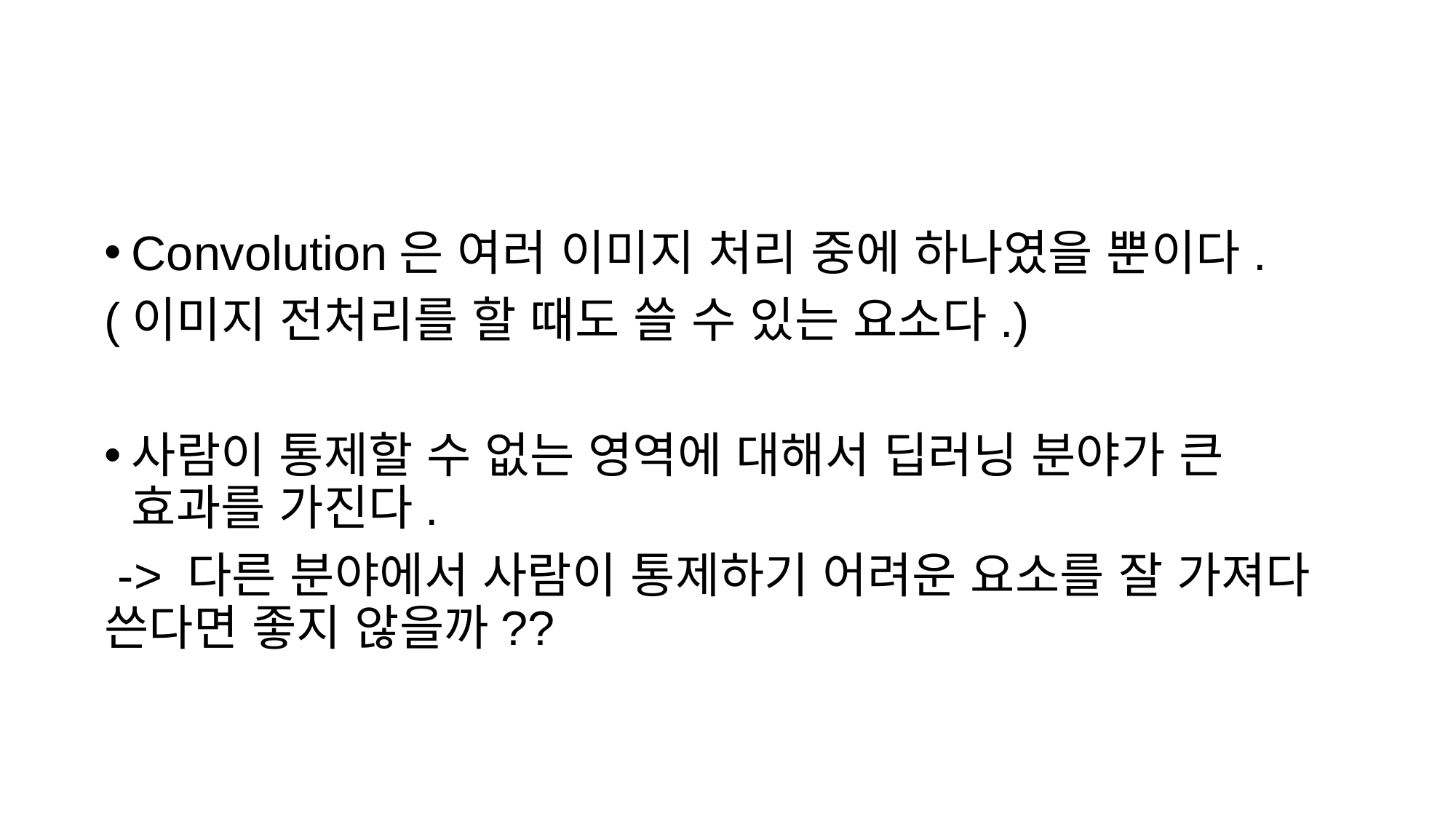

Convolution은 여러 이미지 처리 중에 하나였을 뿐이다.
(이미지 전처리를 할 때도 쓸 수 있는 요소다.)

사람이 통제할 수 없는 영역에 대해서 딥러닝 분야가 큰 효과를 가진다.
 -> 다른 분야에서 사람이 통제하기 어려운 요소를 잘 가져다 쓴다면 좋지 않을까??